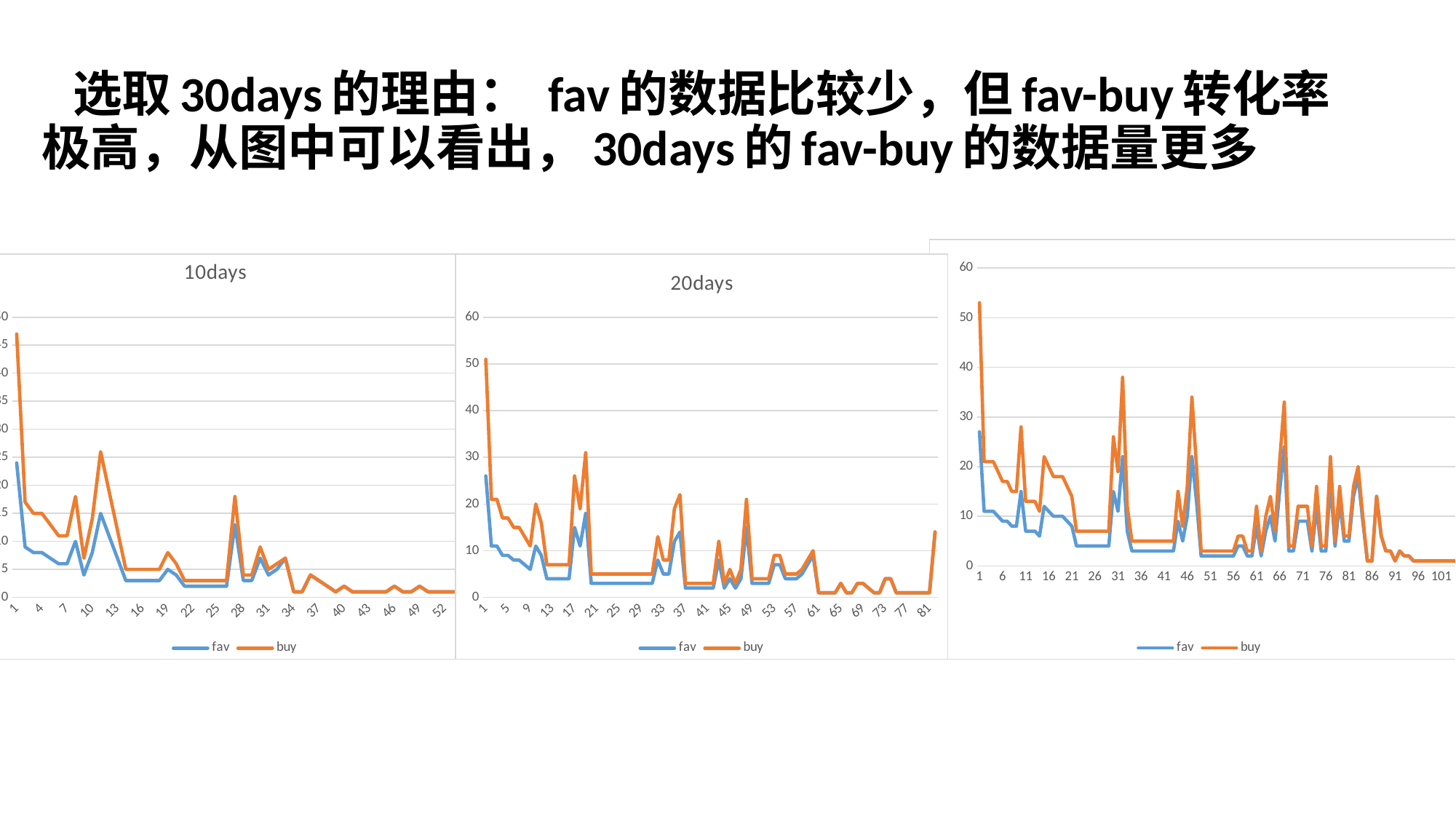

# 选取30days的理由： fav的数据比较少，但fav-buy转化率极高，从图中可以看出，30days的fav-buy的数据量更多

### Chart

| Category | fav | buy |
|---|---|---|

### Chart: 10days

| Category | fav | buy |
|---|---|---|

### Chart: 20days

| Category | fav | buy |
|---|---|---|